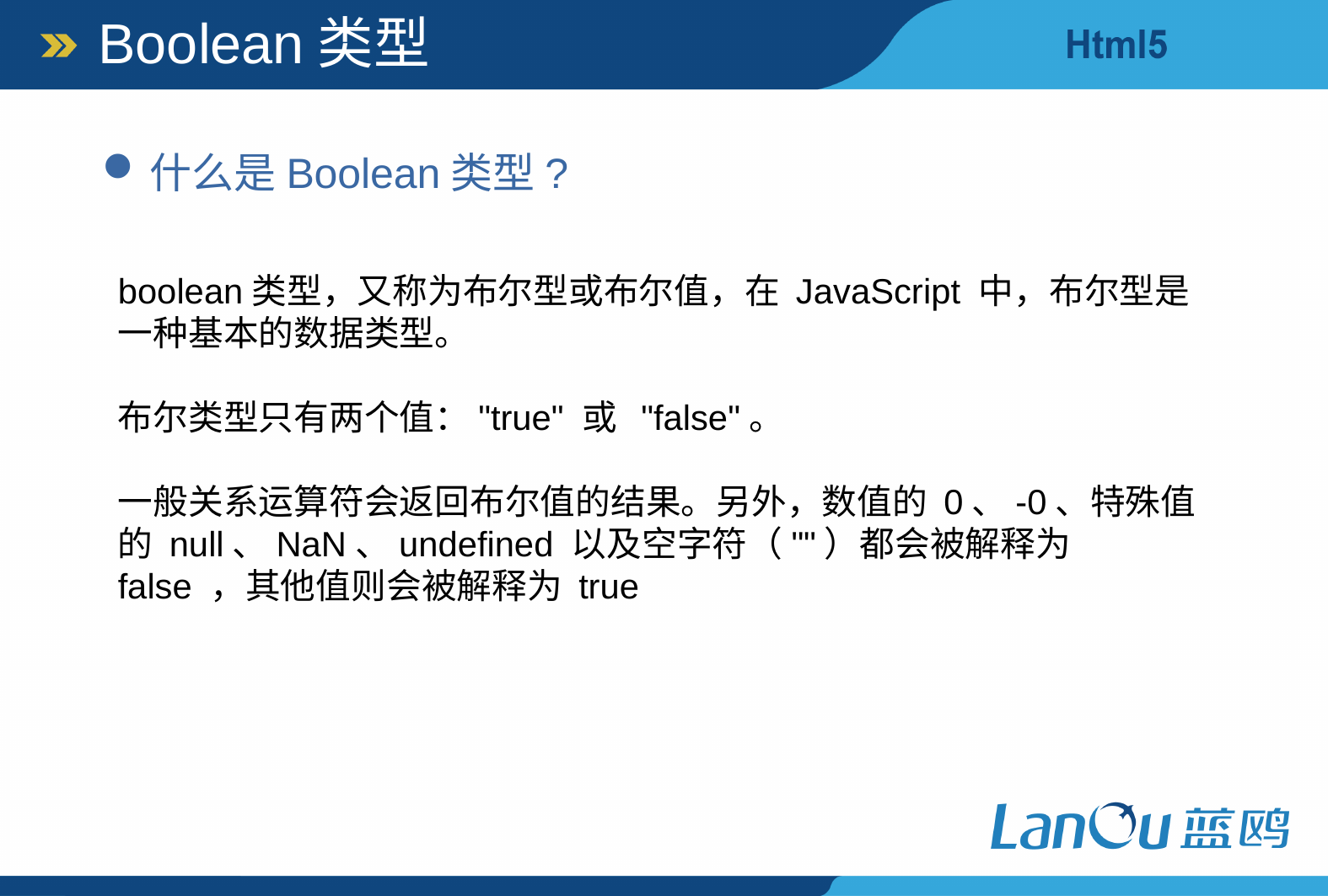

Boolean类型
什么是Boolean类型?
boolean类型，又称为布尔型或布尔值，在 JavaScript 中，布尔型是一种基本的数据类型。

布尔类型只有两个值："true" 或  "false"。

一般关系运算符会返回布尔值的结果。另外，数值的 0、-0、特殊值的 null、NaN、undefined 以及空字符（""）都会被解释为 false ，其他值则会被解释为 true